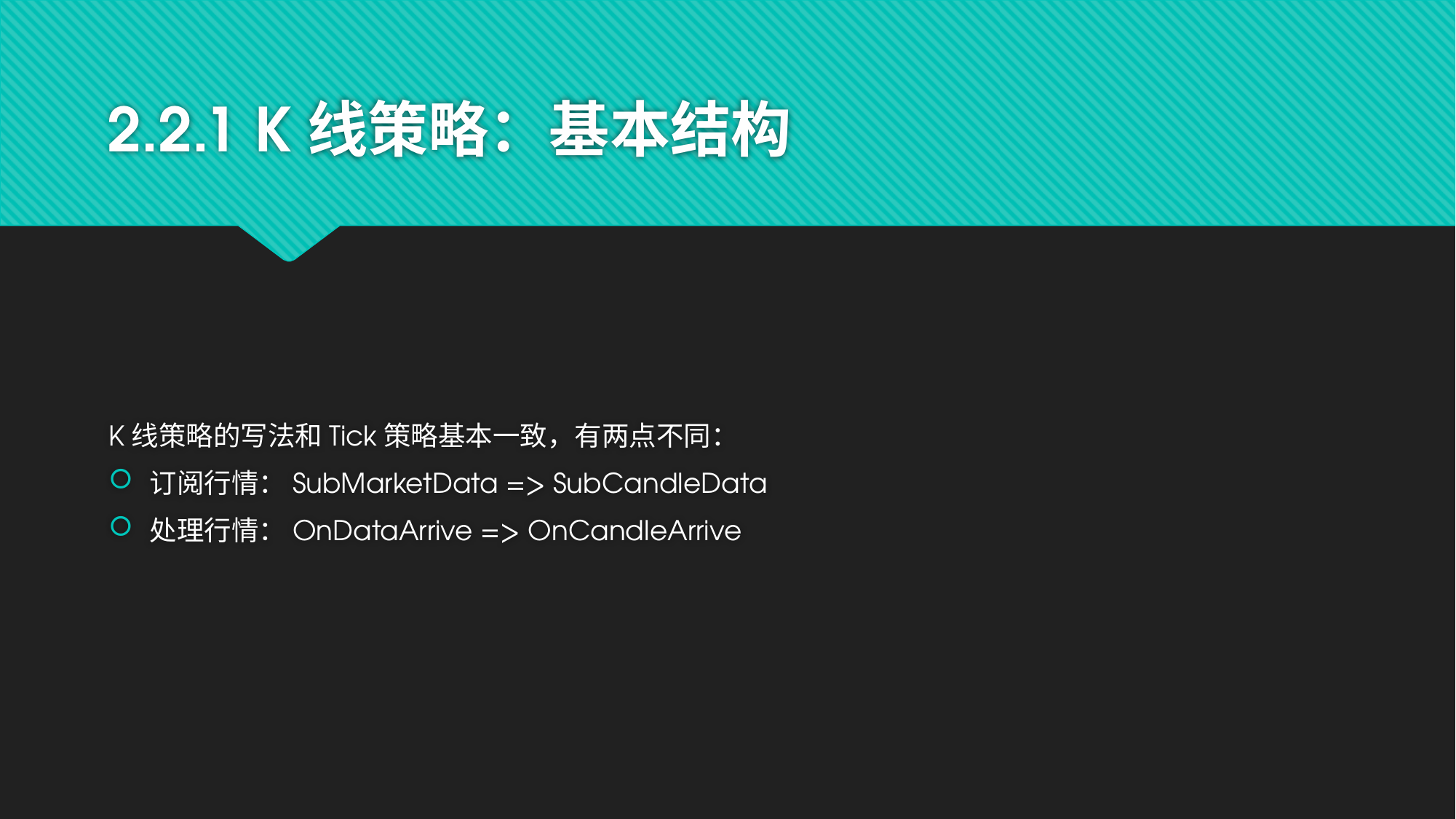

# 2.2.1 K线策略：基本结构
K线策略的写法和Tick策略基本一致，有两点不同：
订阅行情：SubMarketData => SubCandleData
处理行情：OnDataArrive => OnCandleArrive